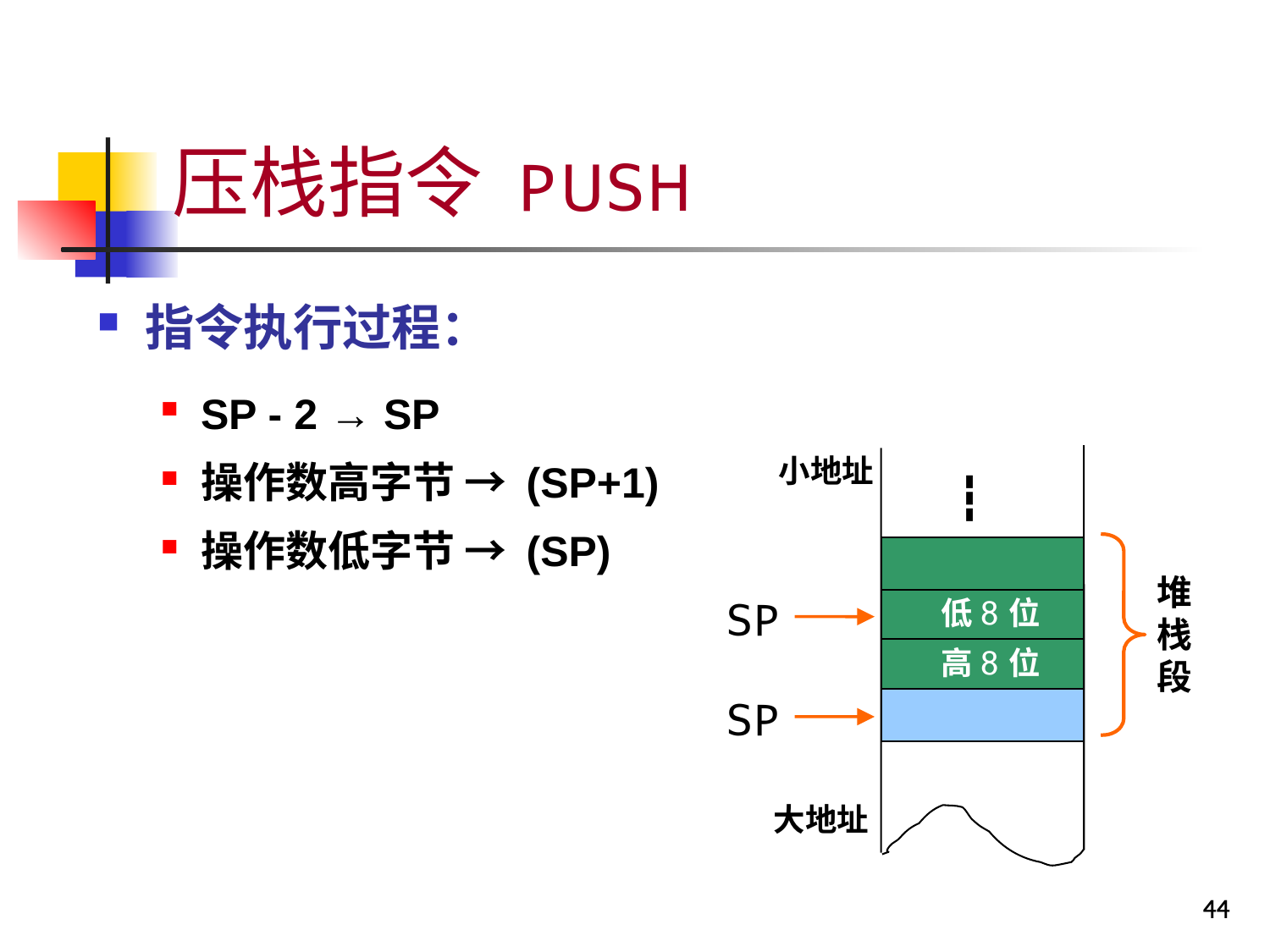

# 压栈指令 PUSH
指令执行过程：
SP - 2 → SP
操作数高字节 → (SP+1)
操作数低字节 → (SP)
小地址

┇

堆栈段
SP
低8位

高8位

SP

大地址

44